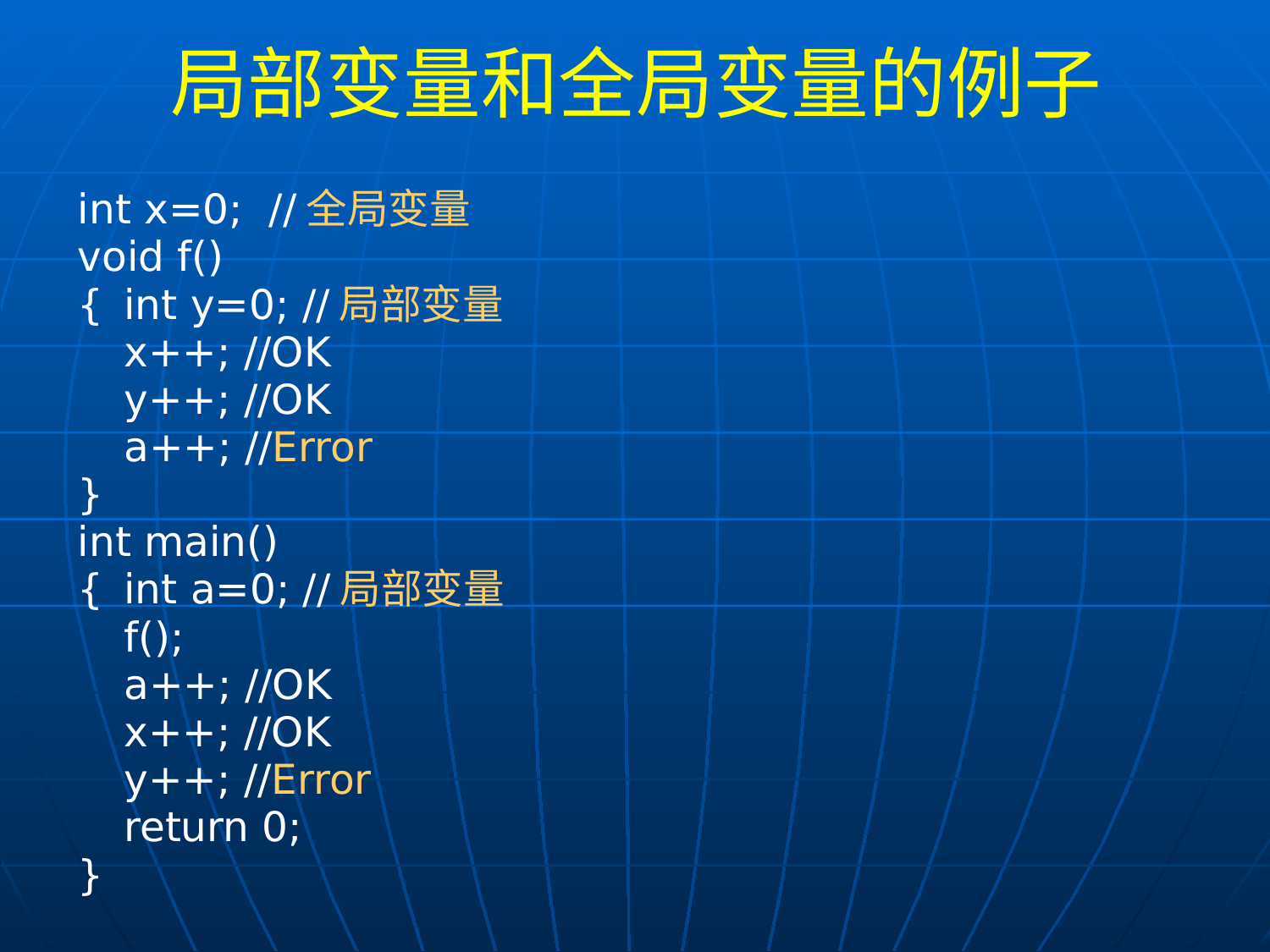

# 局部变量和全局变量的例子
int x=0;  //全局变量
void f()
{	int y=0; //局部变量
	x++; //OK
	y++; //OK
	a++; //Error
}
int main()
{	int a=0; //局部变量
	f();
	a++; //OK
	x++; //OK
	y++; //Error
	return 0;
}